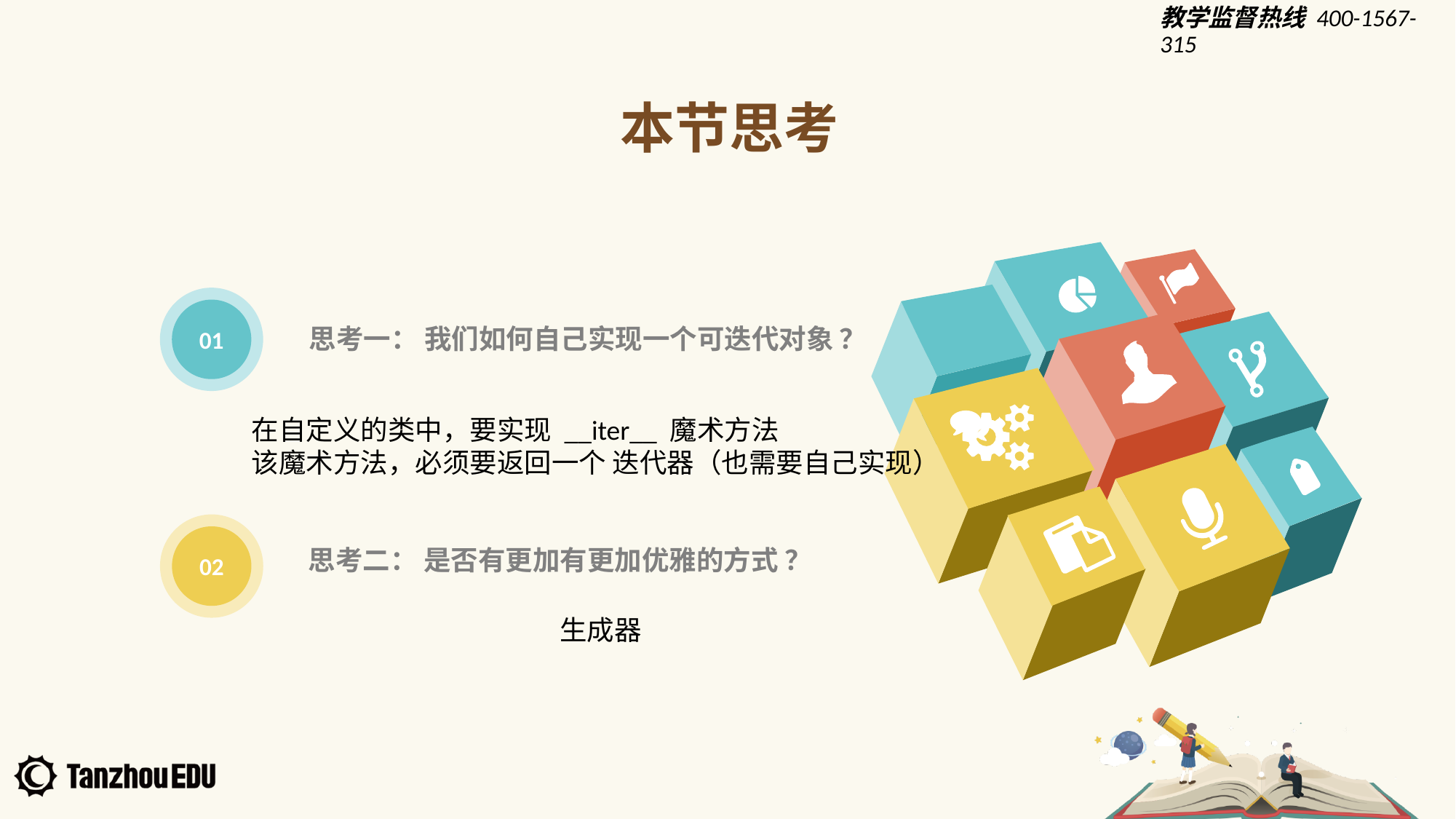

本节思考

01

思考一： 我们如何自己实现一个可迭代对象 ？

在自定义的类中，要实现 __iter__ 魔术方法
该魔术方法，必须要返回一个 迭代器（也需要自己实现）

02

思考二： 是否有更加有更加优雅的方式 ？
生成器